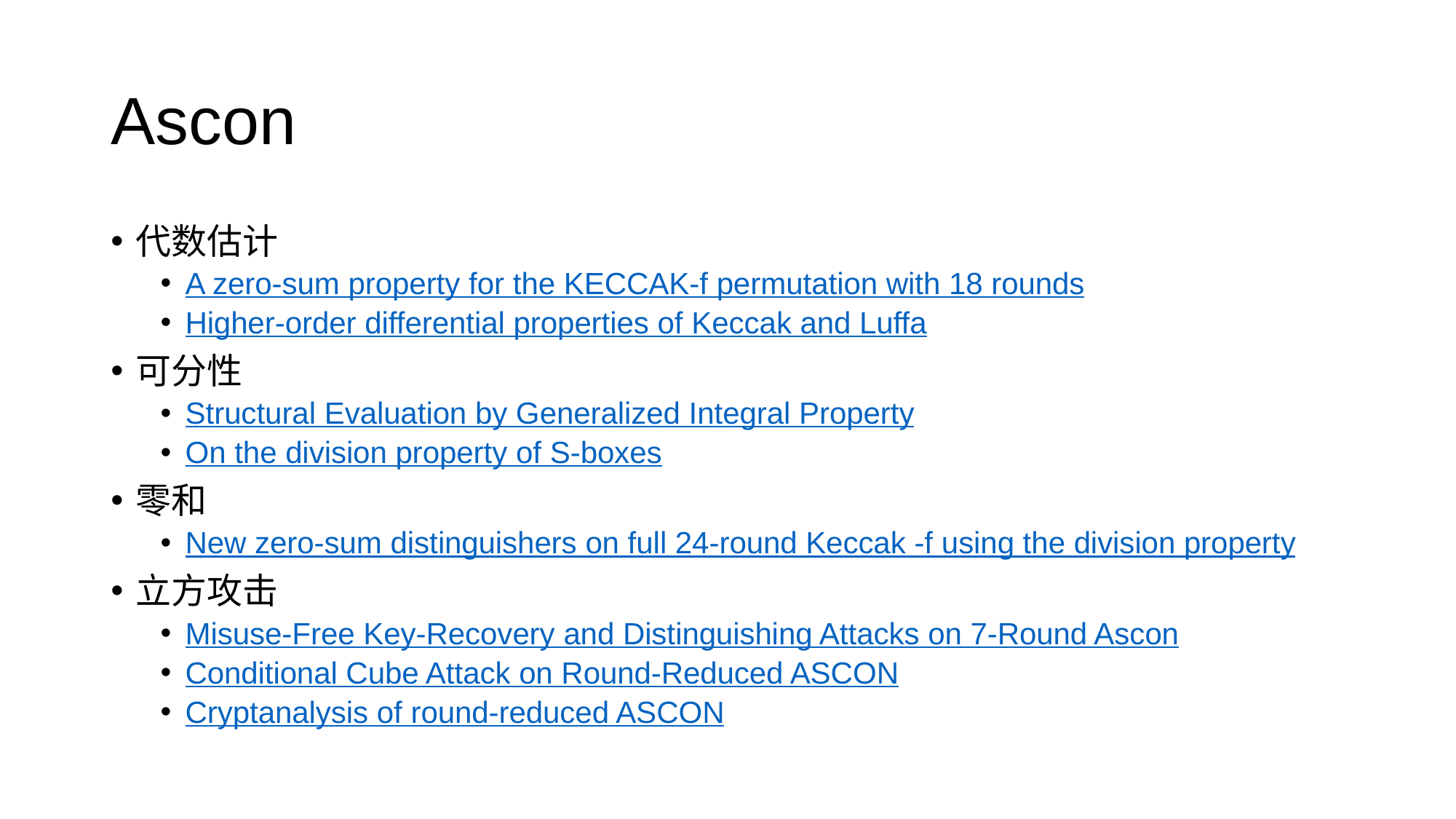

# Ascon
代数估计
A zero-sum property for the KECCAK-f permutation with 18 rounds
Higher-order differential properties of Keccak and Luffa
可分性
Structural Evaluation by Generalized Integral Property
On the division property of S-boxes
零和
New zero-sum distinguishers on full 24-round Keccak -f using the division property
立方攻击
Misuse-Free Key-Recovery and Distinguishing Attacks on 7-Round Ascon
Conditional Cube Attack on Round-Reduced ASCON
Cryptanalysis of round-reduced ASCON